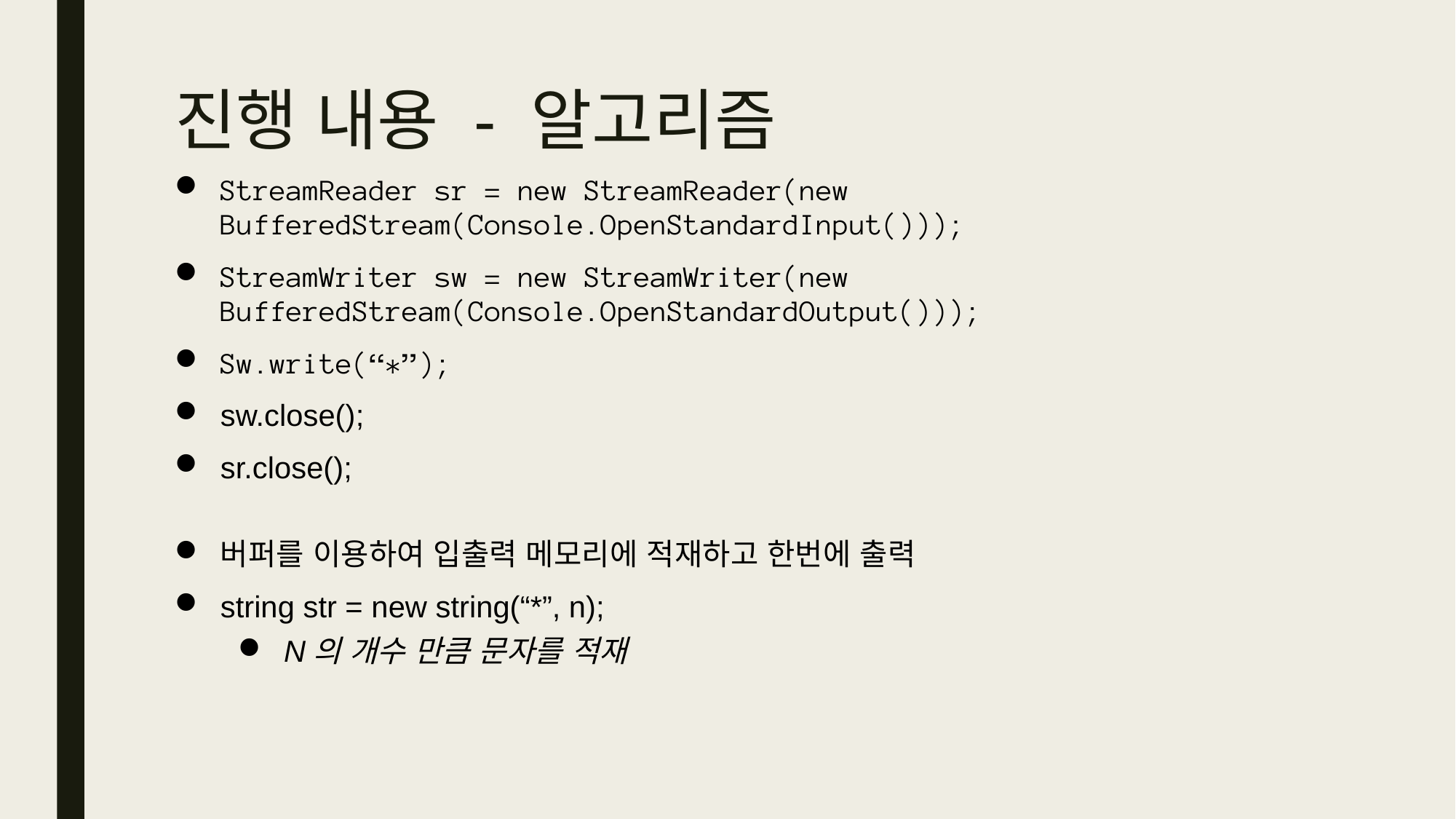

# 진행 내용 - 알고리즘
StreamReader sr = new StreamReader(new BufferedStream(Console.OpenStandardInput()));
StreamWriter sw = new StreamWriter(new BufferedStream(Console.OpenStandardOutput()));
Sw.write(“*”);
sw.close();
sr.close();
버퍼를 이용하여 입출력 메모리에 적재하고 한번에 출력
string str = new string(“*”, n);
N의 개수 만큼 문자를 적재